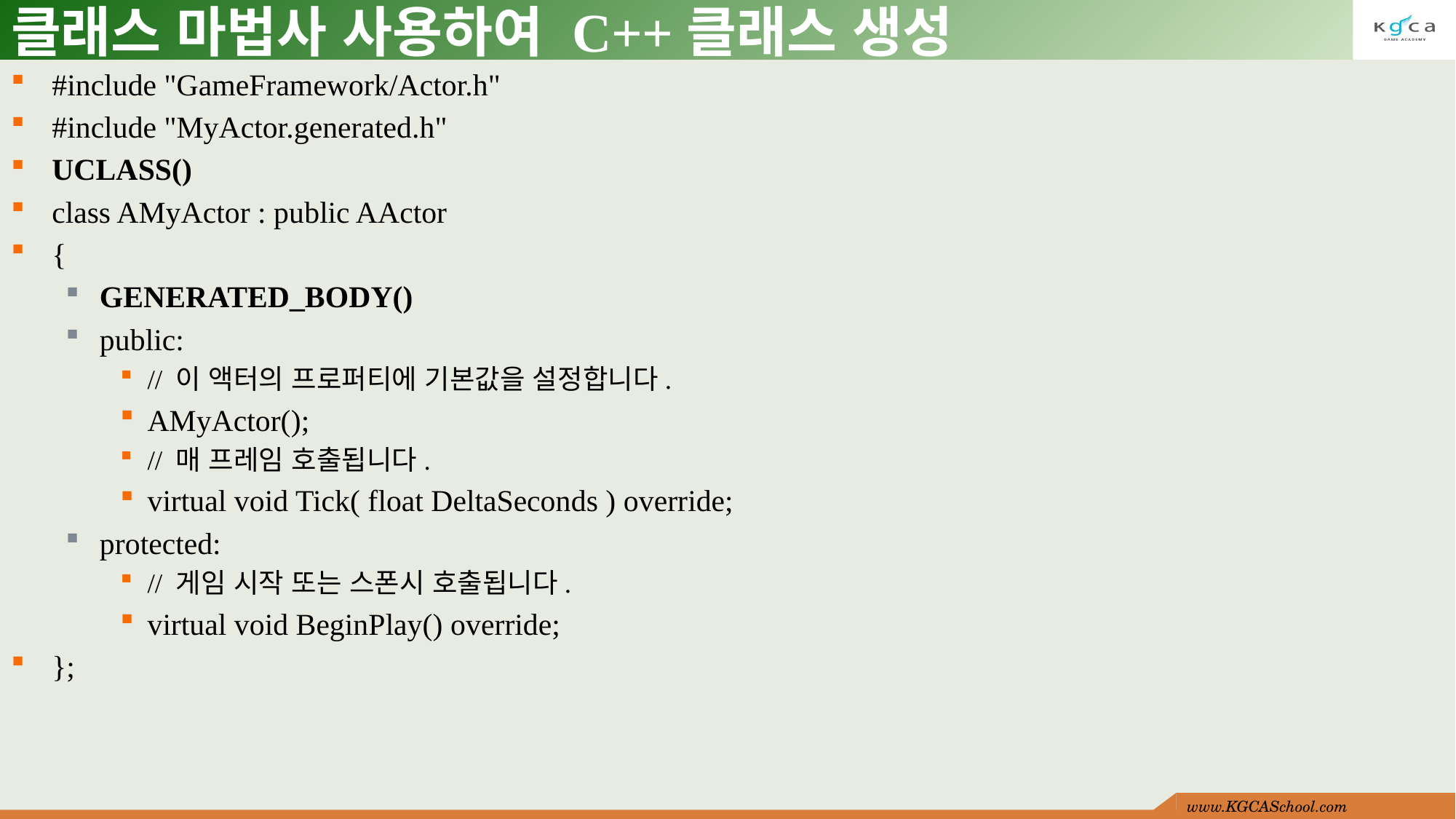

# 클래스 마법사 사용하여 C++클래스 생성
#include "GameFramework/Actor.h"
#include "MyActor.generated.h"
UCLASS()
class AMyActor : public AActor
{
GENERATED_BODY()
public:
// 이 액터의 프로퍼티에 기본값을 설정합니다.
AMyActor();
// 매 프레임 호출됩니다.
virtual void Tick( float DeltaSeconds ) override;
protected:
// 게임 시작 또는 스폰시 호출됩니다.
virtual void BeginPlay() override;
};